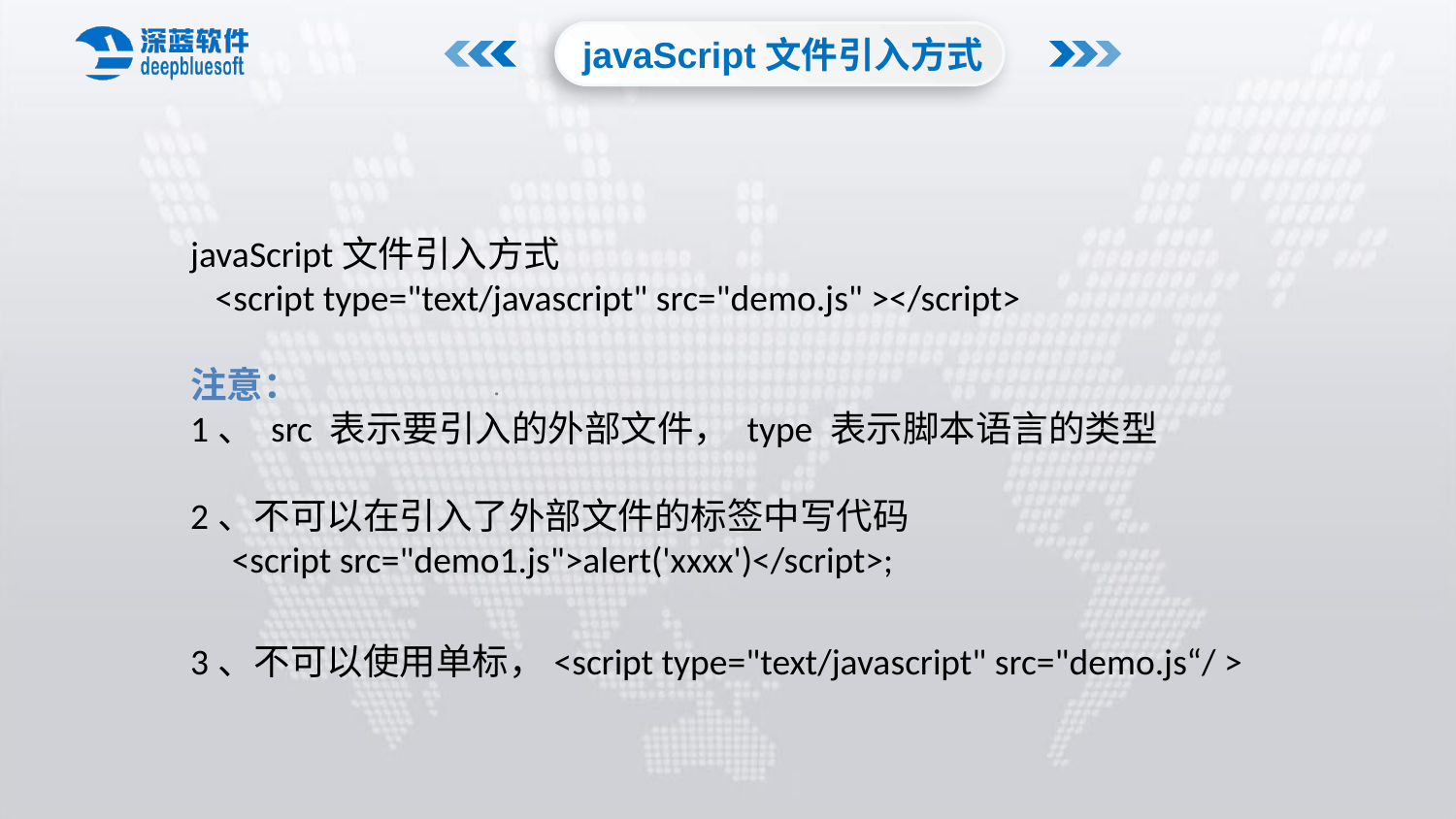

javaScript文件引入方式

javaScript文件引入方式
   <script type="text/javascript" src="demo.js" ></script>

注意：
1、 src 表示要引入的外部文件， type 表示脚本语言的类型

2、不可以在引入了外部文件的标签中写代码
     <script src="demo1.js">alert('xxxx')</script>;

3、不可以使用单标，<script type="text/javascript" src="demo.js“/ >